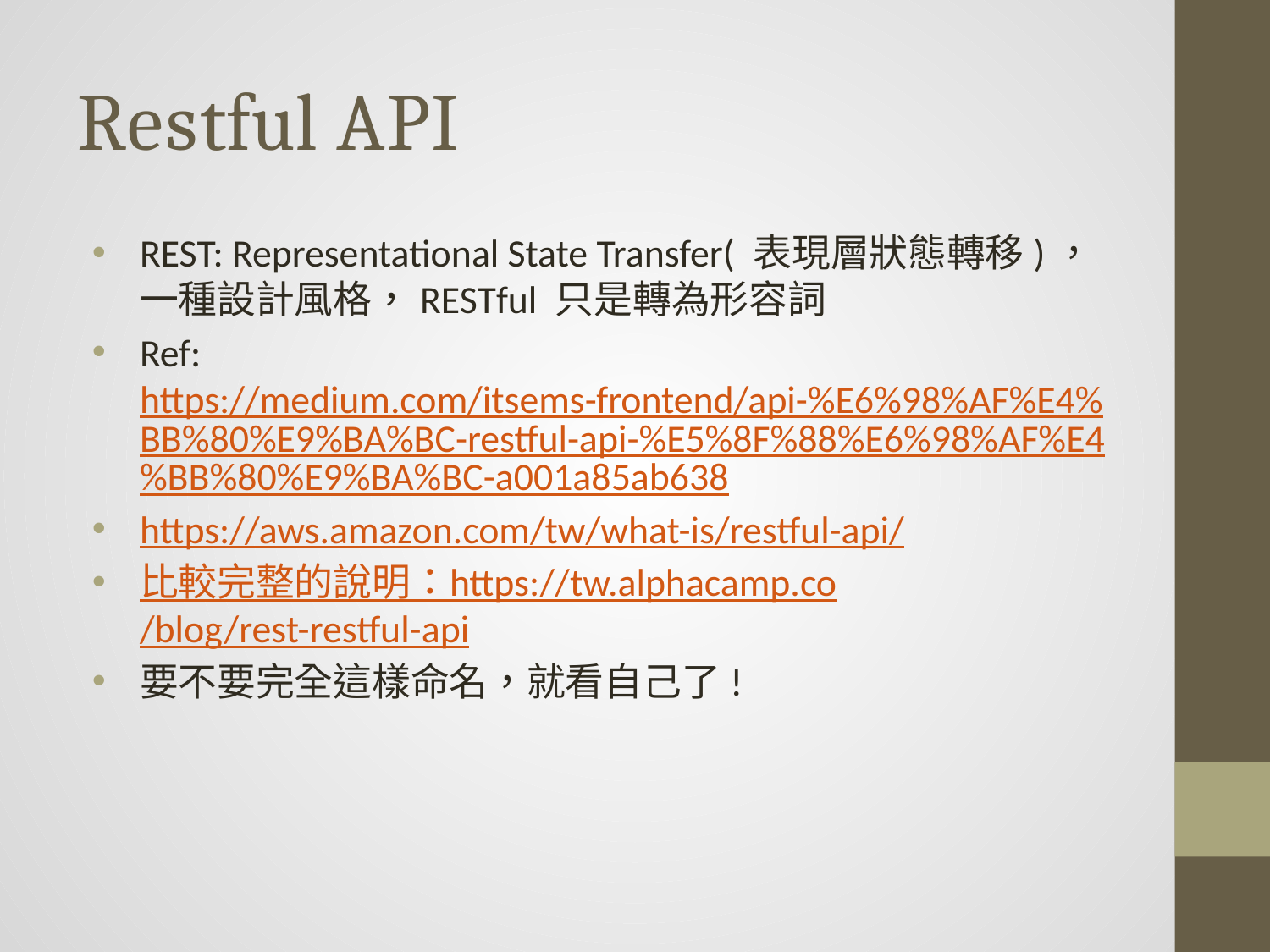

# Restful API
REST: Representational State Transfer( 表現層狀態轉移)，一種設計風格，RESTful 只是轉為形容詞
Ref: https://medium.com/itsems-frontend/api-%E6%98%AF%E4%BB%80%E9%BA%BC-restful-api-%E5%8F%88%E6%98%AF%E4%BB%80%E9%BA%BC-a001a85ab638
https://aws.amazon.com/tw/what-is/restful-api/
比較完整的說明：https://tw.alphacamp.co/blog/rest-restful-api
要不要完全這樣命名，就看自己了!